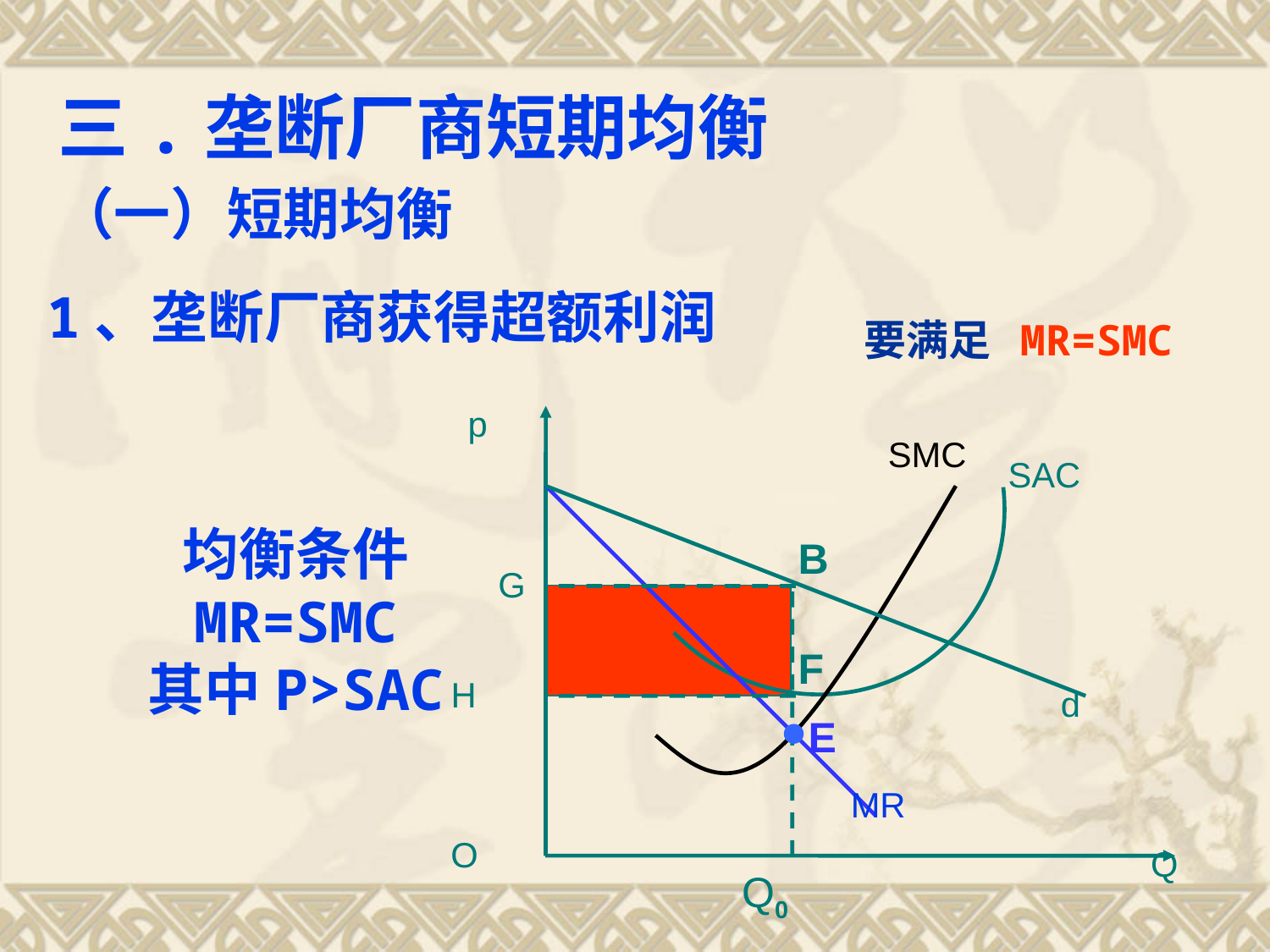

三.垄断厂商短期均衡
（一）短期均衡

1、垄断厂商获得超额利润
	要满足  MR=SMC
p

SMC
SAC
均衡条件
MR=SMC
其中P>SAC

B
G

F
H
d

E

MR
O
Q

Q0